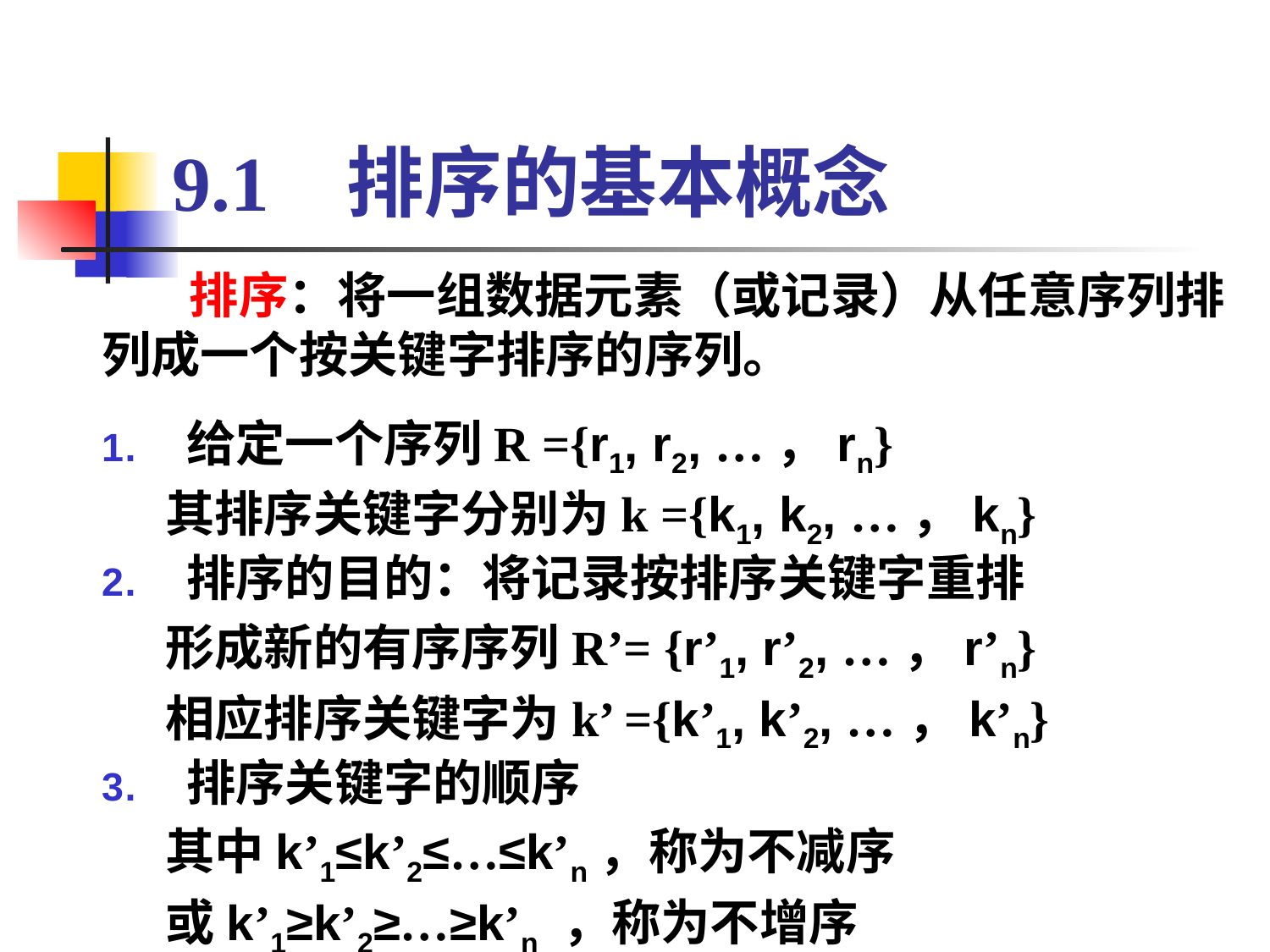

# 9.1   排序的基本概念
排序：将一组数据元素（或记录）从任意序列排列成一个按关键字排序的序列。
给定一个序列R ={r1, r2, …，rn}
其排序关键字分别为k ={k1, k2, …，kn}
排序的目的：将记录按排序关键字重排
形成新的有序序列R’= {r’1, r’2, …，r’n}
相应排序关键字为k’ ={k’1, k’2, …，k’n}
排序关键字的顺序
其中k’1≤k’2≤…≤k’n，称为不减序
或k’1≥k’2≥…≥k’n ，称为不增序
3